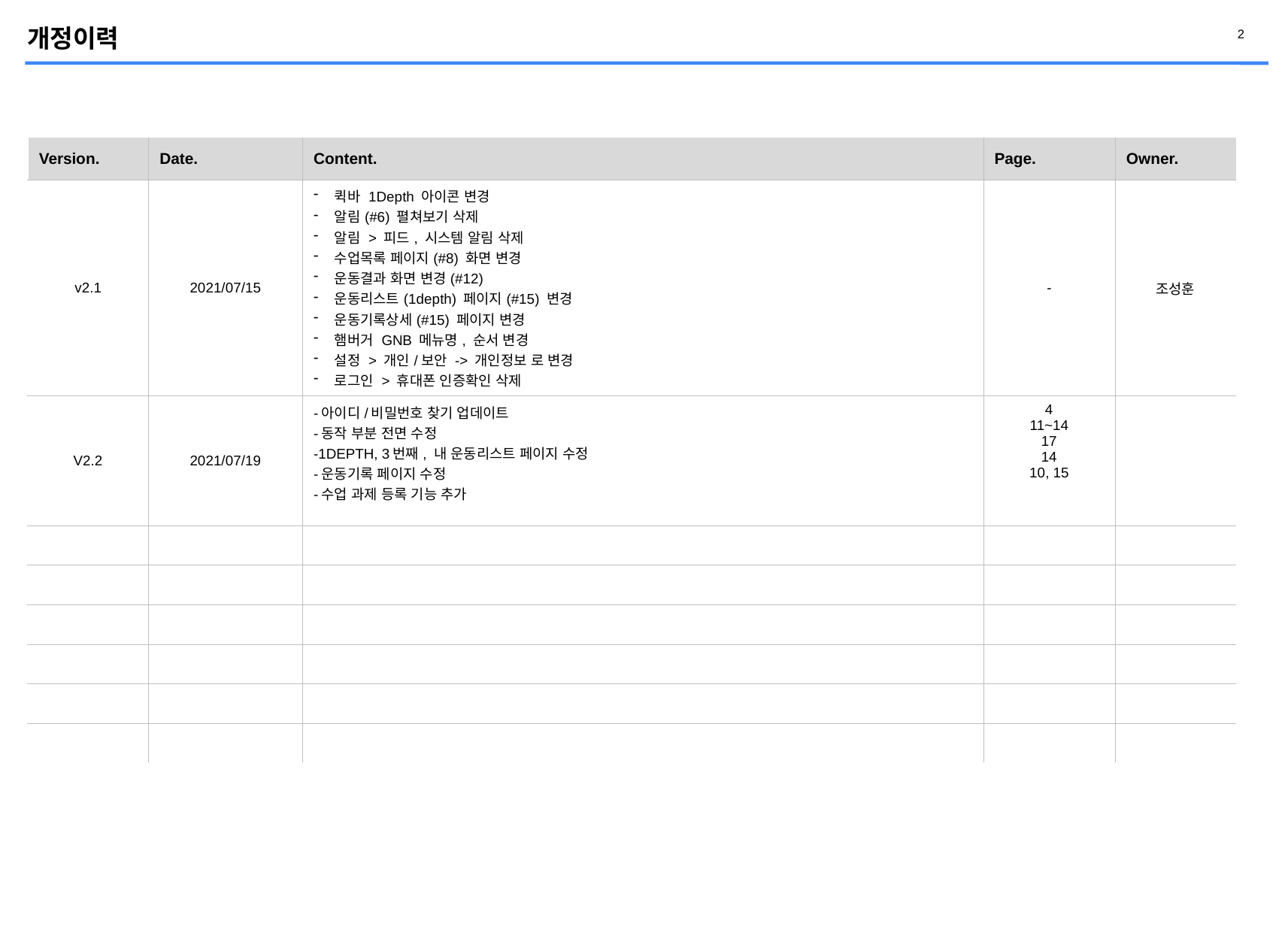

# 개정이력
2
| Version. | Date. | Content. | Page. | Owner. |
| --- | --- | --- | --- | --- |
| v2.1 | 2021/07/15 | 퀵바 1Depth 아이콘 변경 알림(#6) 펼쳐보기 삭제 알림 > 피드, 시스템 알림 삭제 수업목록 페이지(#8) 화면 변경 운동결과 화면 변경(#12) 운동리스트(1depth) 페이지(#15) 변경 운동기록상세(#15) 페이지 변경 햄버거 GNB 메뉴명, 순서 변경 설정 > 개인/보안 -> 개인정보 로 변경 로그인 > 휴대폰 인증확인 삭제 | - | 조성훈 |
| V2.2 | 2021/07/19 | -아이디/비밀번호 찾기 업데이트 -동작 부분 전면 수정 -1DEPTH, 3번째, 내 운동리스트 페이지 수정 -운동기록 페이지 수정 -수업 과제 등록 기능 추가 | 4 11~14 17 14 10, 15 |  |
|  |  |  |  |  |
|  |  |  |  |  |
|  |  |  |  |  |
|  |  |  |  |  |
|  |  |  |  |  |
|  |  |  |  |  |